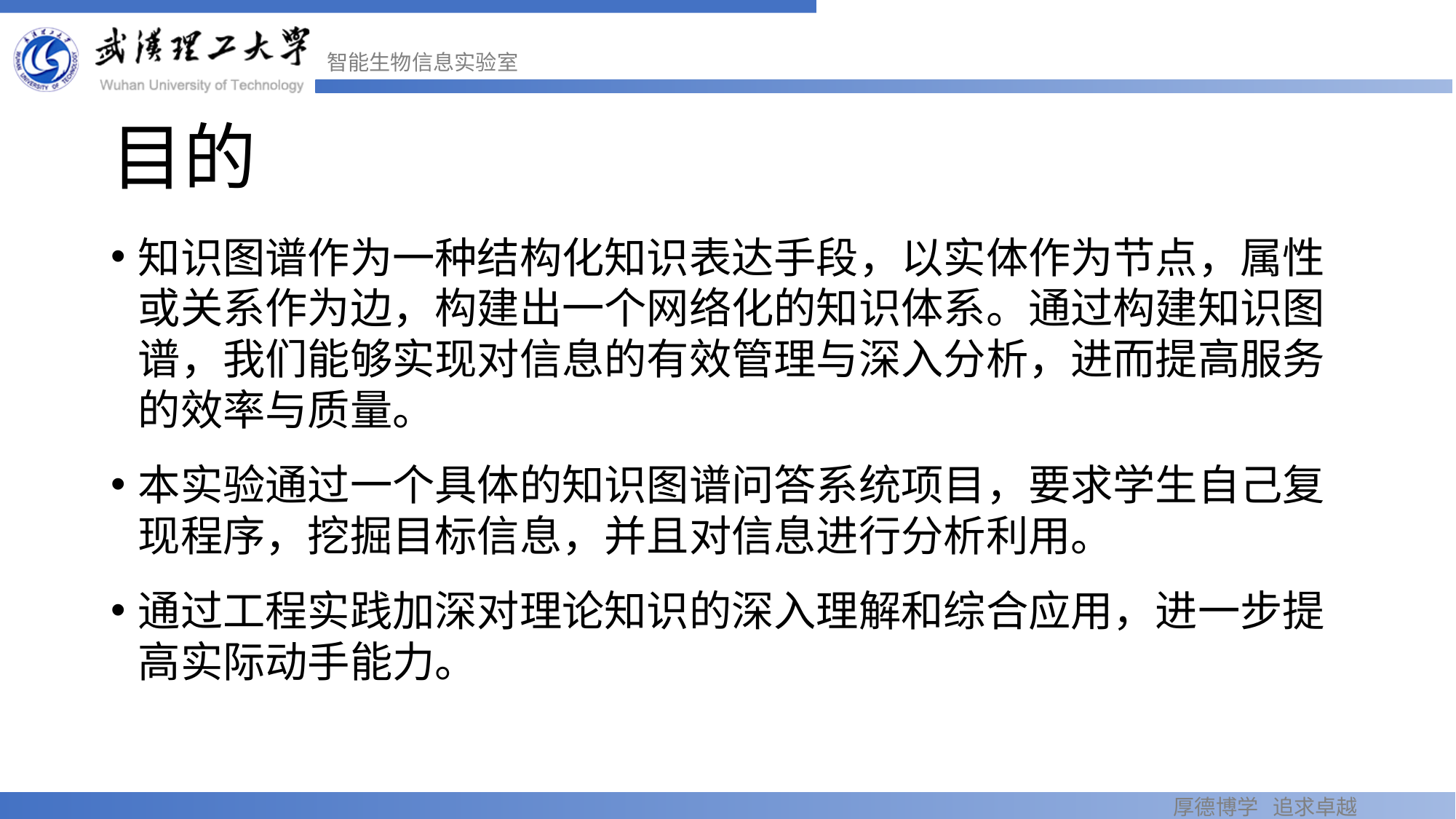

# 目的
知识图谱作为一种结构化知识表达手段，以实体作为节点，属性或关系作为边，构建出一个网络化的知识体系。通过构建知识图谱，我们能够实现对信息的有效管理与深入分析，进而提高服务的效率与质量。
本实验通过一个具体的知识图谱问答系统项目，要求学生自己复现程序，挖掘目标信息，并且对信息进行分析利用。
通过工程实践加深对理论知识的深入理解和综合应用，进一步提高实际动手能力。